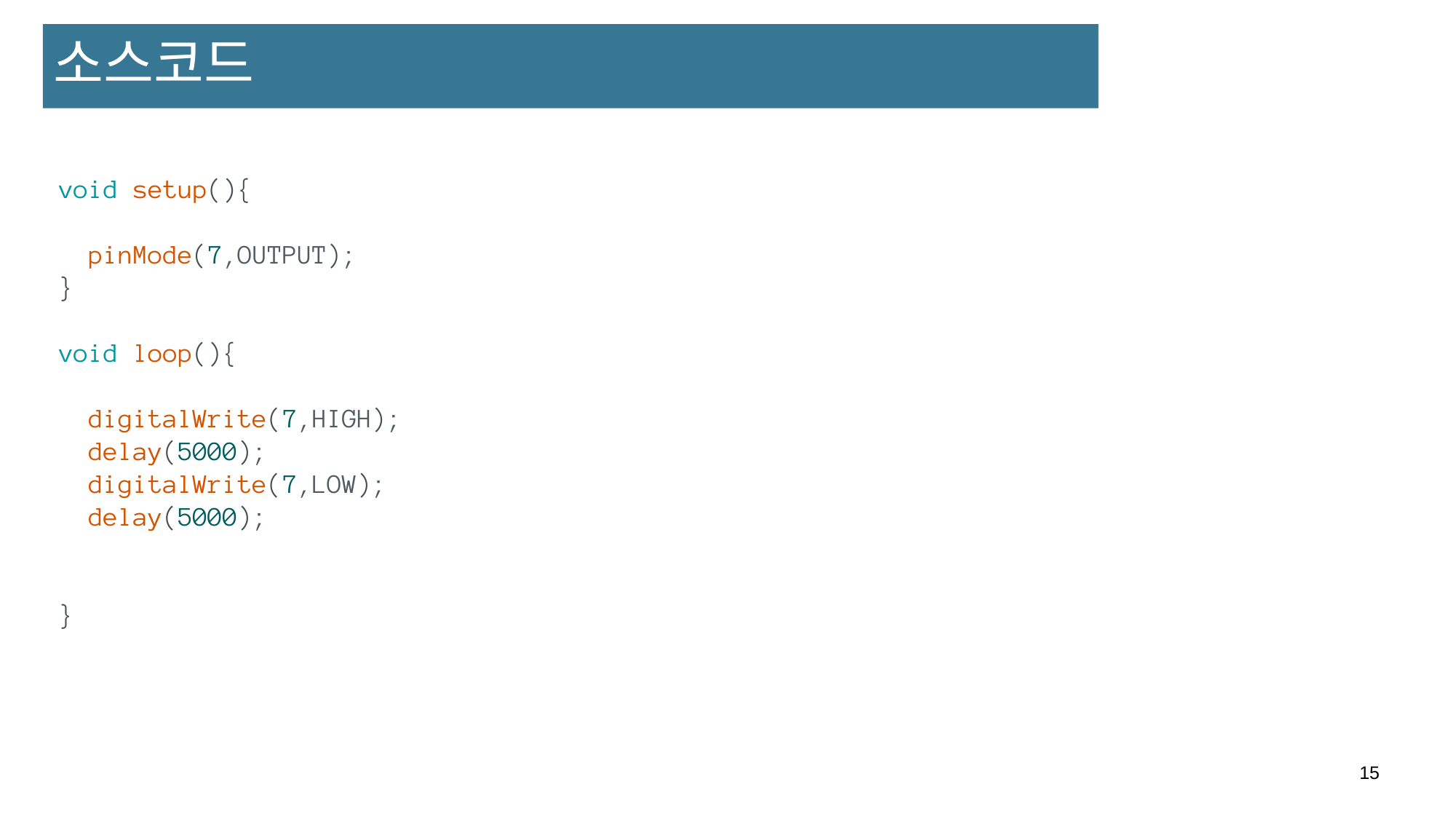

소스코드
void setup(){
  pinMode(7,OUTPUT);
}
void loop(){

  digitalWrite(7,HIGH);
  delay(5000);
  digitalWrite(7,LOW);
  delay(5000);

}